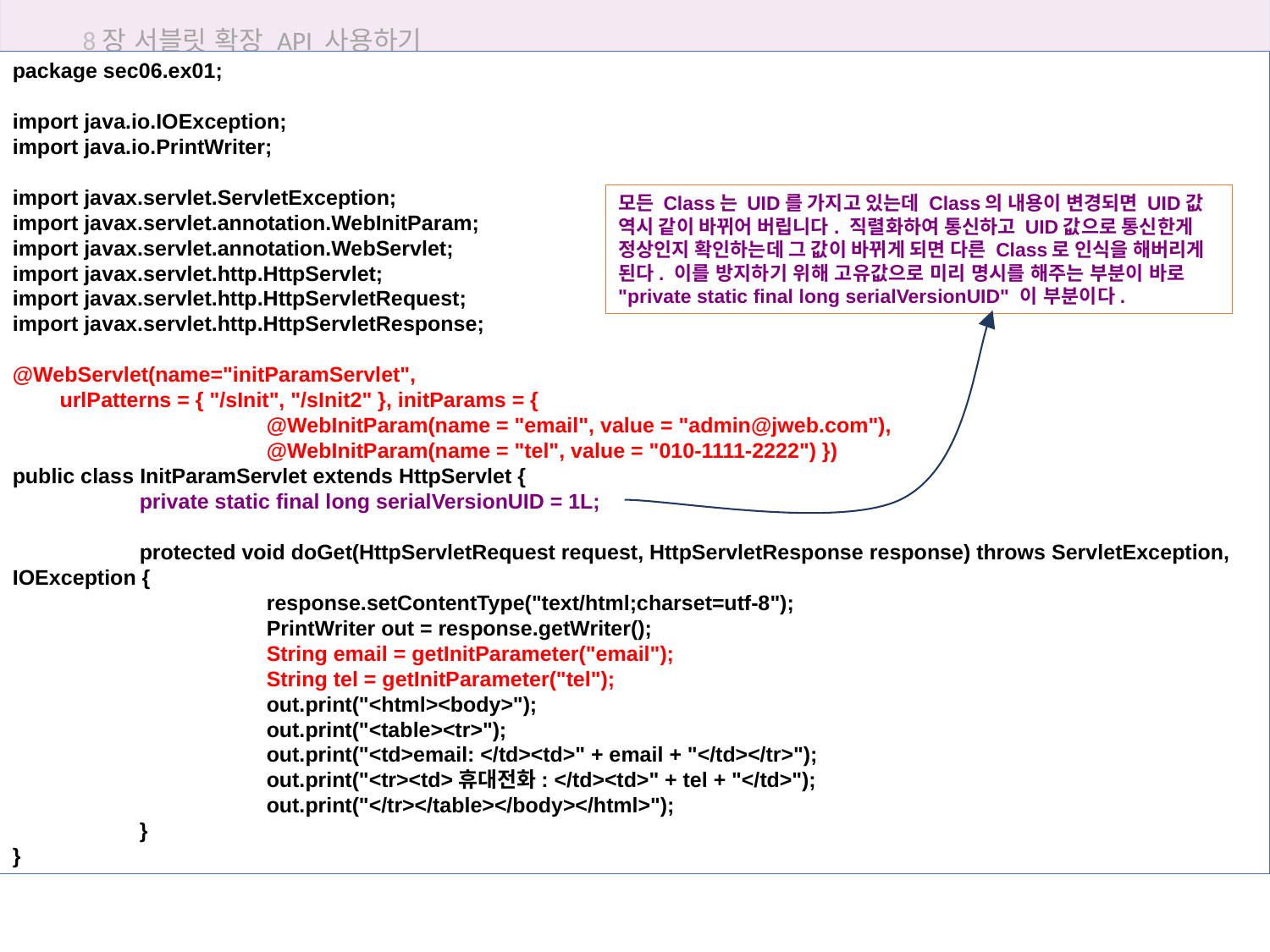

8장 서블릿 확장 API 사용하기
package sec06.ex01;

import java.io.IOException;
import java.io.PrintWriter;

import javax.servlet.ServletException;
import javax.servlet.annotation.WebInitParam;
import javax.servlet.annotation.WebServlet;
import javax.servlet.http.HttpServlet;
import javax.servlet.http.HttpServletRequest;
import javax.servlet.http.HttpServletResponse;

@WebServlet(name="initParamServlet",
        urlPatterns = { "/sInit", "/sInit2" }, initParams = {
		@WebInitParam(name = "email", value = "admin@jweb.com"),
		@WebInitParam(name = "tel", value = "010-1111-2222") })
public class InitParamServlet extends HttpServlet {
	private static final long serialVersionUID = 1L;

	protected void doGet(HttpServletRequest request, HttpServletResponse response) throws ServletException, IOException {
		response.setContentType("text/html;charset=utf-8");
		PrintWriter out = response.getWriter();
		String email = getInitParameter("email");
		String tel = getInitParameter("tel");
		out.print("<html><body>");
		out.print("<table><tr>");
		out.print("<td>email: </td><td>" + email + "</td></tr>");
		out.print("<tr><td>휴대전화: </td><td>" + tel + "</td>");
		out.print("</tr></table></body></html>");
	}
}
8.5 ServletContext와 ServletConfig 사용법
모든 Class는 UID를 가지고 있는데 Class의 내용이 변경되면 UID값 역시 같이 바뀌어 버립니다. 직렬화하여 통신하고 UID값으로 통신한게 정상인지 확인하는데 그 값이 바뀌게 되면 다른 Class로 인식을 해버리게 된다. 이를 방지하기 위해 고유값으로 미리 명시를 해주는 부분이 바로 "private static final long serialVersionUID" 이 부분이다.